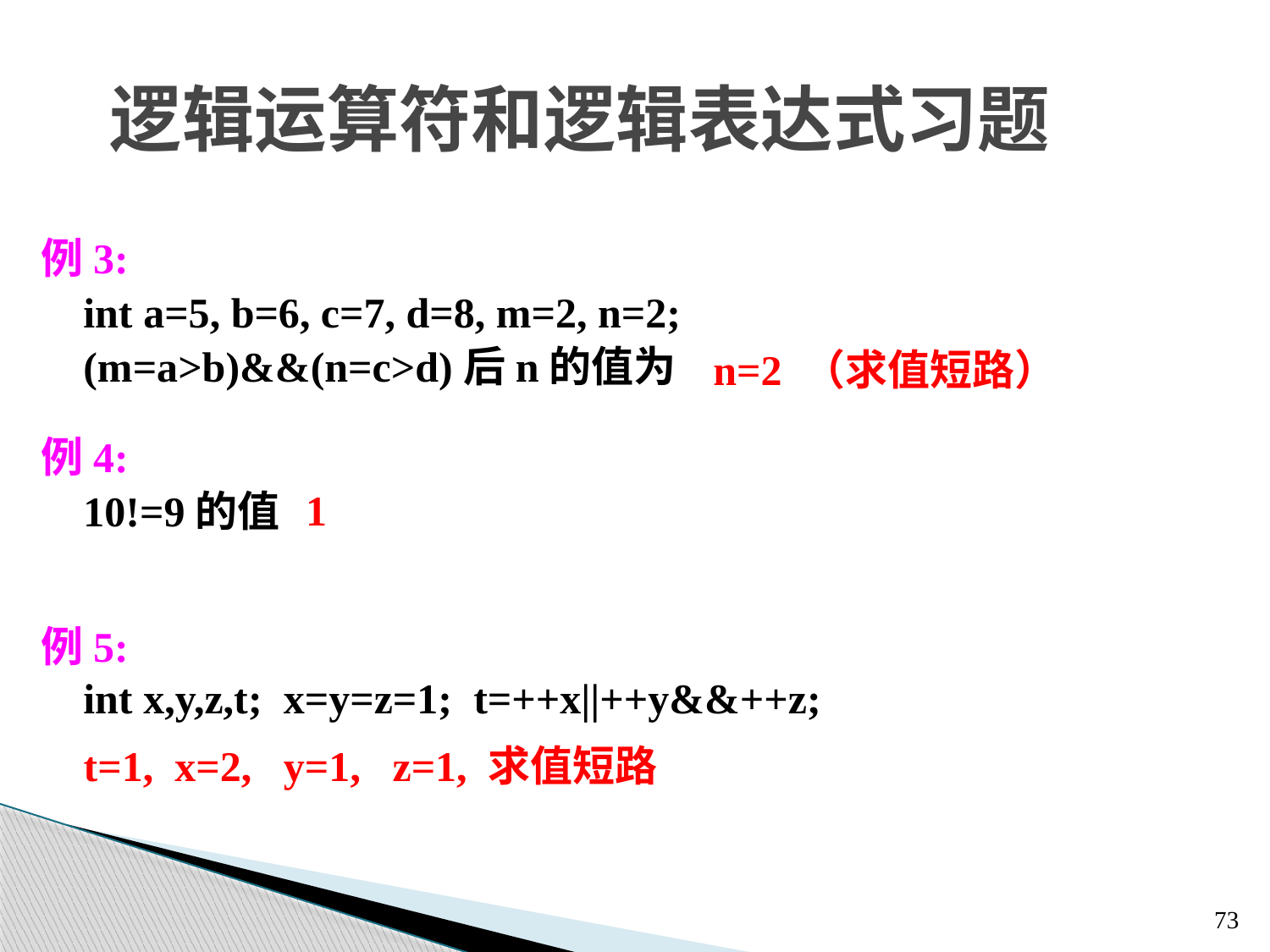

# 逻辑运算符和逻辑表达式习题
例3:
    int a=5, b=6, c=7, d=8, m=2, n=2;
    (m=a>b)&&(n=c>d)后n的值为
n=2 （求值短路）
例4:
    10!=9的值
1
例5:
    int x,y,z,t;  x=y=z=1;  t=++x||++y&&++z;
t=1,  x=2,   y=1,   z=1, 求值短路
73